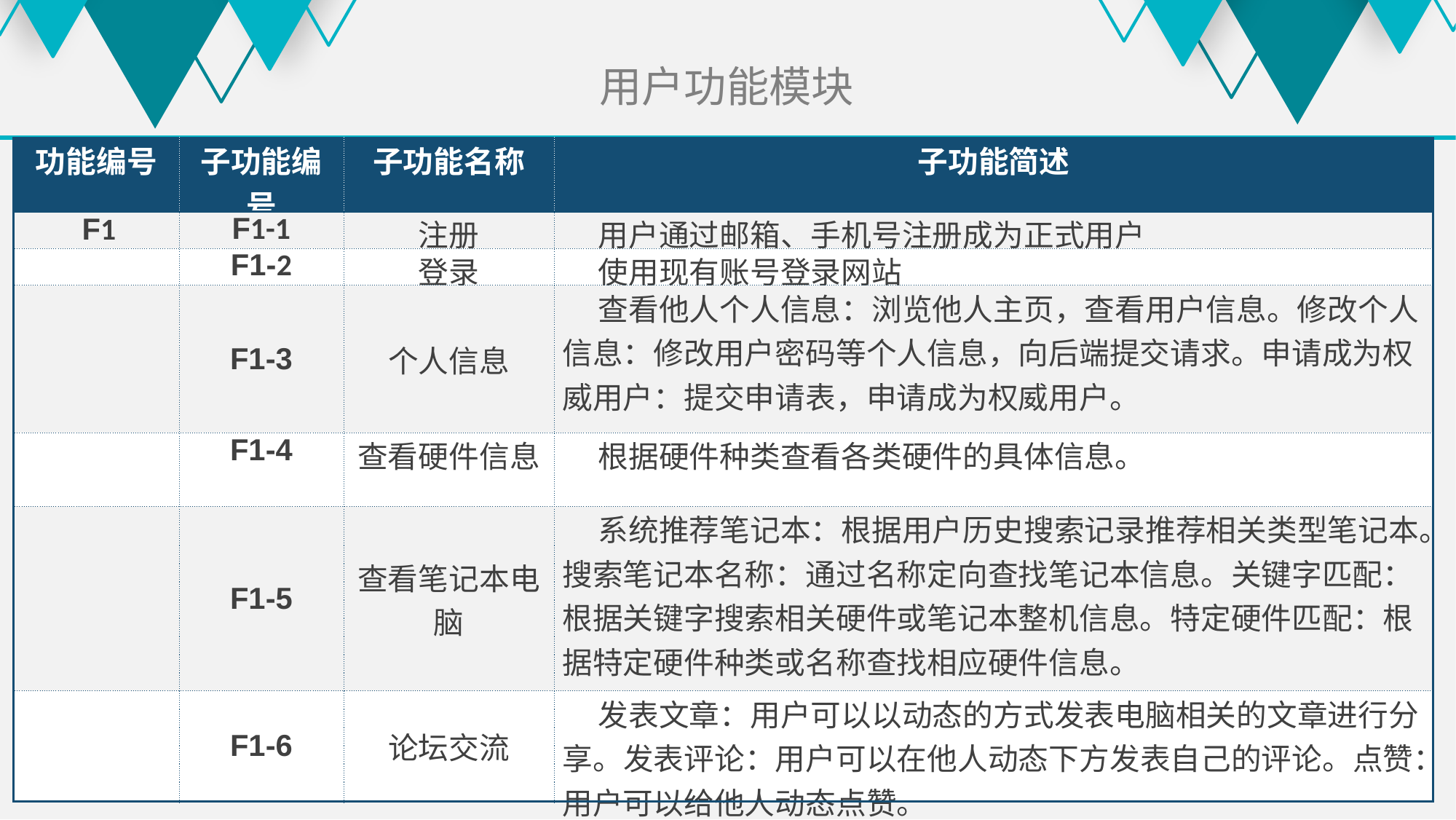

用户功能模块

| 功能编号 | 子功能编号 | 子功能名称 | 子功能简述 |
| --- | --- | --- | --- |
| F1 | F1-1 | 注册 | 用户通过邮箱、手机号注册成为正式用户 |
|  | F1-2 | 登录 | 使用现有账号登录网站 |
|  | F1-3 | 个人信息 | 查看他人个人信息：浏览他人主页，查看用户信息。修改个人信息：修改用户密码等个人信息，向后端提交请求。申请成为权威用户：提交申请表，申请成为权威用户。 |
|  | F1-4 | 查看硬件信息 | 根据硬件种类查看各类硬件的具体信息。 |
|  | F1-5 | 查看笔记本电脑 | 系统推荐笔记本：根据用户历史搜索记录推荐相关类型笔记本。搜索笔记本名称：通过名称定向查找笔记本信息。关键字匹配：根据关键字搜索相关硬件或笔记本整机信息。特定硬件匹配：根据特定硬件种类或名称查找相应硬件信息。 |
|  | F1-6 | 论坛交流 | 发表文章：用户可以以动态的方式发表电脑相关的文章进行分享。发表评论：用户可以在他人动态下方发表自己的评论。点赞：用户可以给他人动态点赞。 |